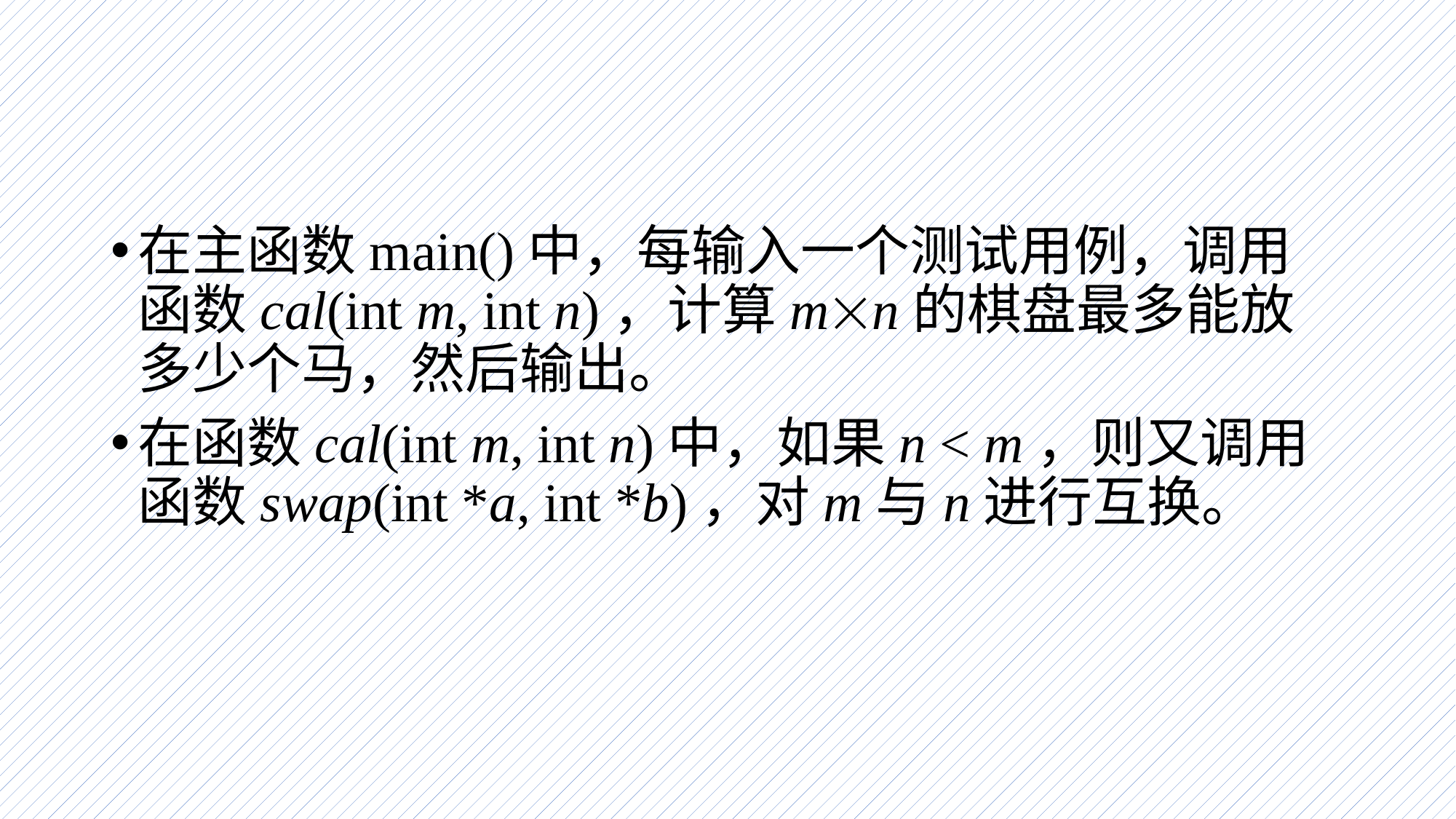

#
在主函数main()中，每输入一个测试用例，调用函数cal(int m, int n)，计算m×n的棋盘最多能放多少个马，然后输出。
在函数cal(int m, int n)中，如果n < m，则又调用函数swap(int *a, int *b)，对m与n进行互换。